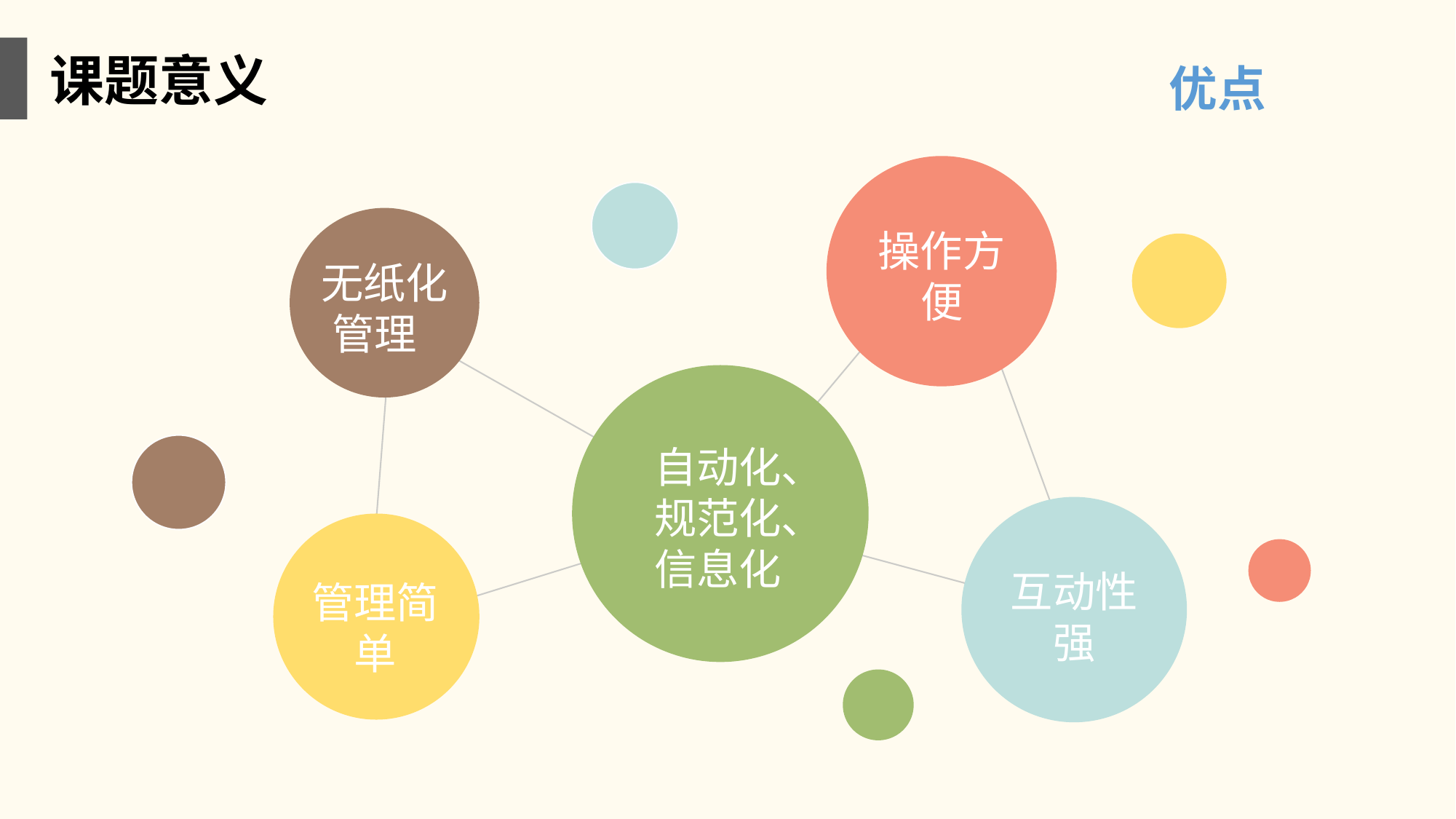

课题意义
优点

操作方
便

   无纸化
   管理

   自动化、
   规范化、
   信息化

互动性
强
管理简
单